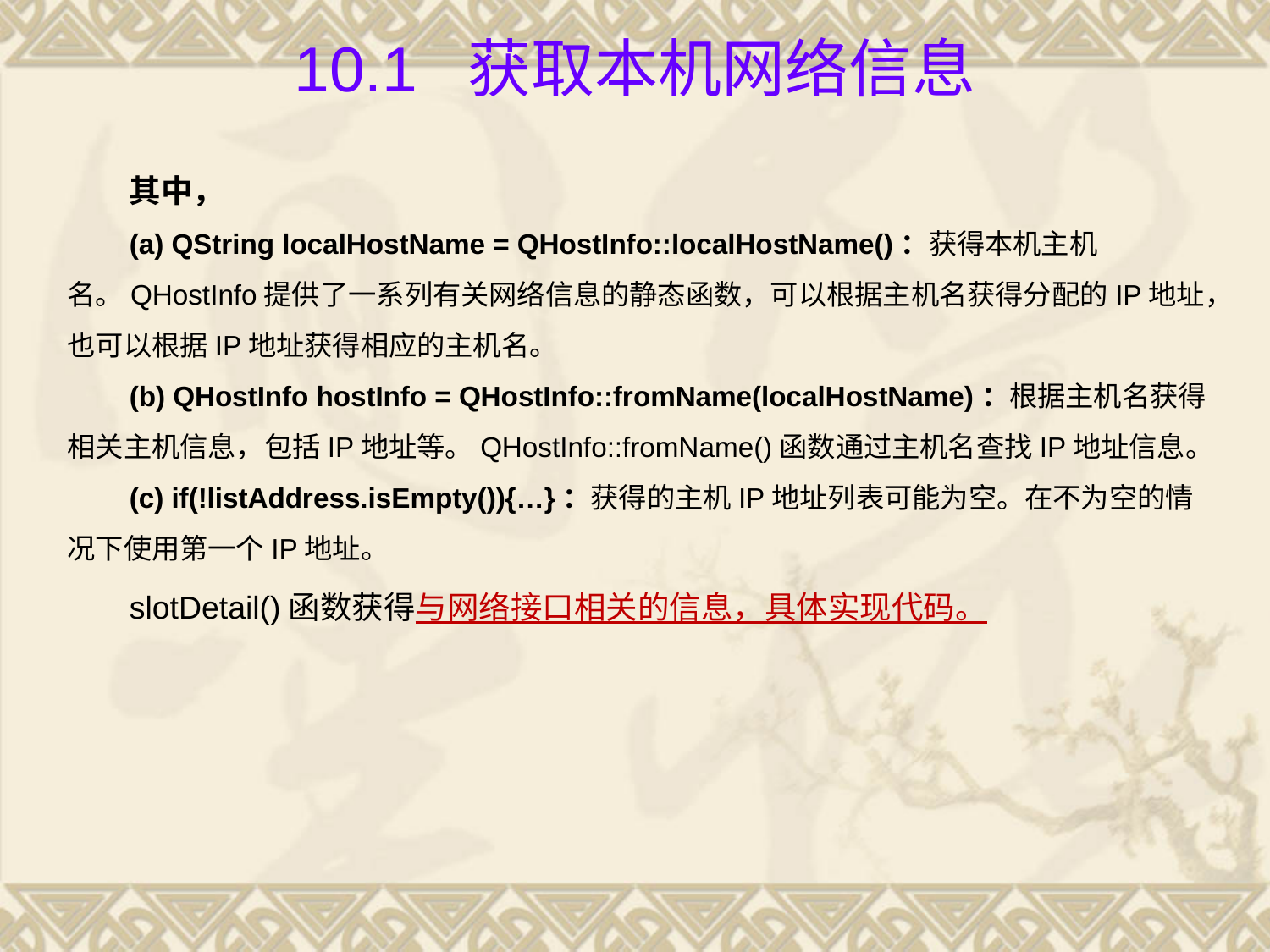

# 10.1  获取本机网络信息
其中，
(a) QString localHostName = QHostInfo::localHostName()：获得本机主机名。QHostInfo提供了一系列有关网络信息的静态函数，可以根据主机名获得分配的IP地址，也可以根据IP地址获得相应的主机名。
(b) QHostInfo hostInfo = QHostInfo::fromName(localHostName)：根据主机名获得相关主机信息，包括IP地址等。QHostInfo::fromName()函数通过主机名查找IP地址信息。
(c) if(!listAddress.isEmpty()){…}：获得的主机IP地址列表可能为空。在不为空的情况下使用第一个IP地址。
slotDetail()函数获得与网络接口相关的信息，具体实现代码。